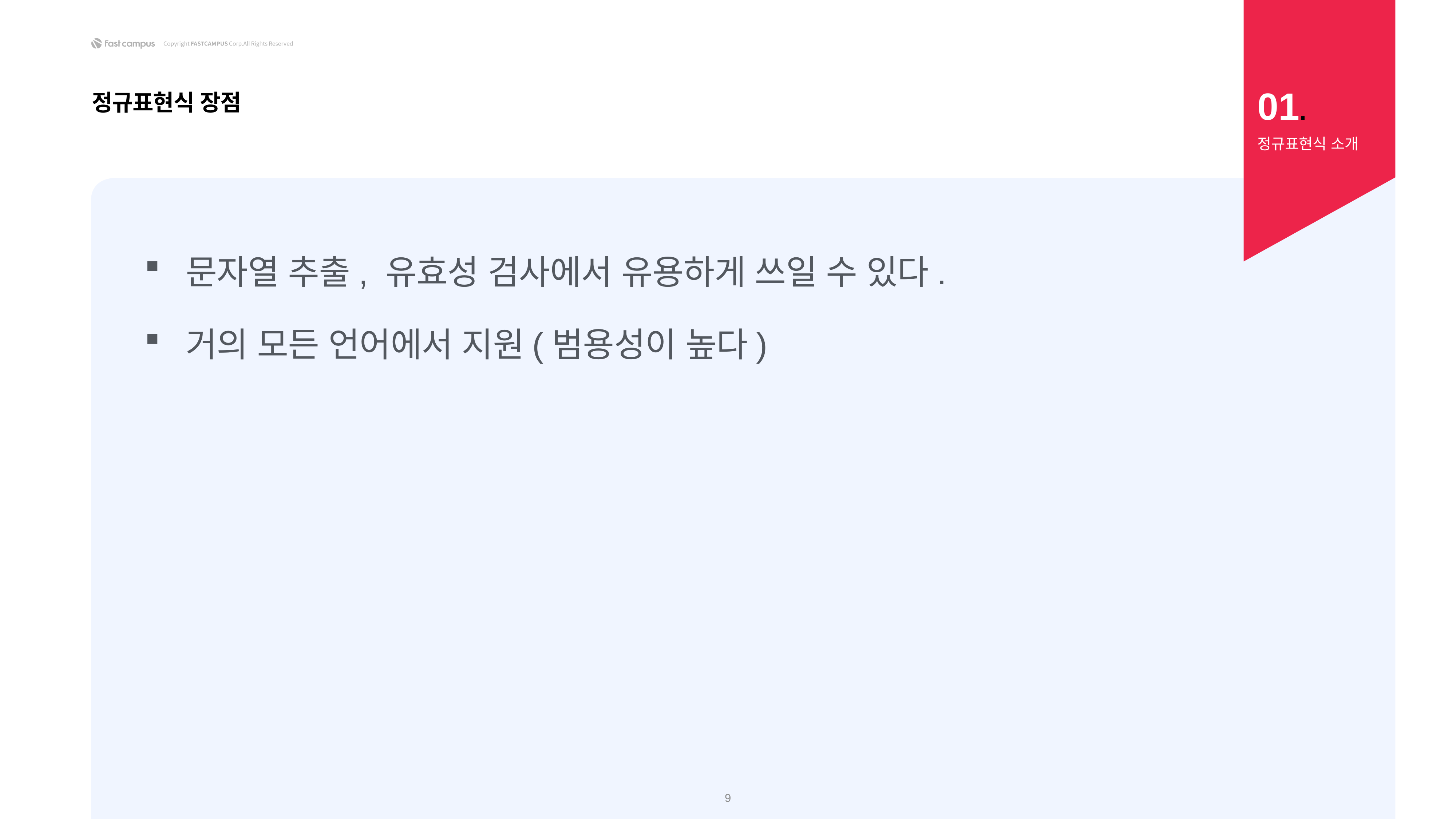

01.
정규표현식 장점
정규표현식 소개
문자열 추출, 유효성 검사에서 유용하게 쓰일 수 있다.
거의 모든 언어에서 지원(범용성이 높다)
9